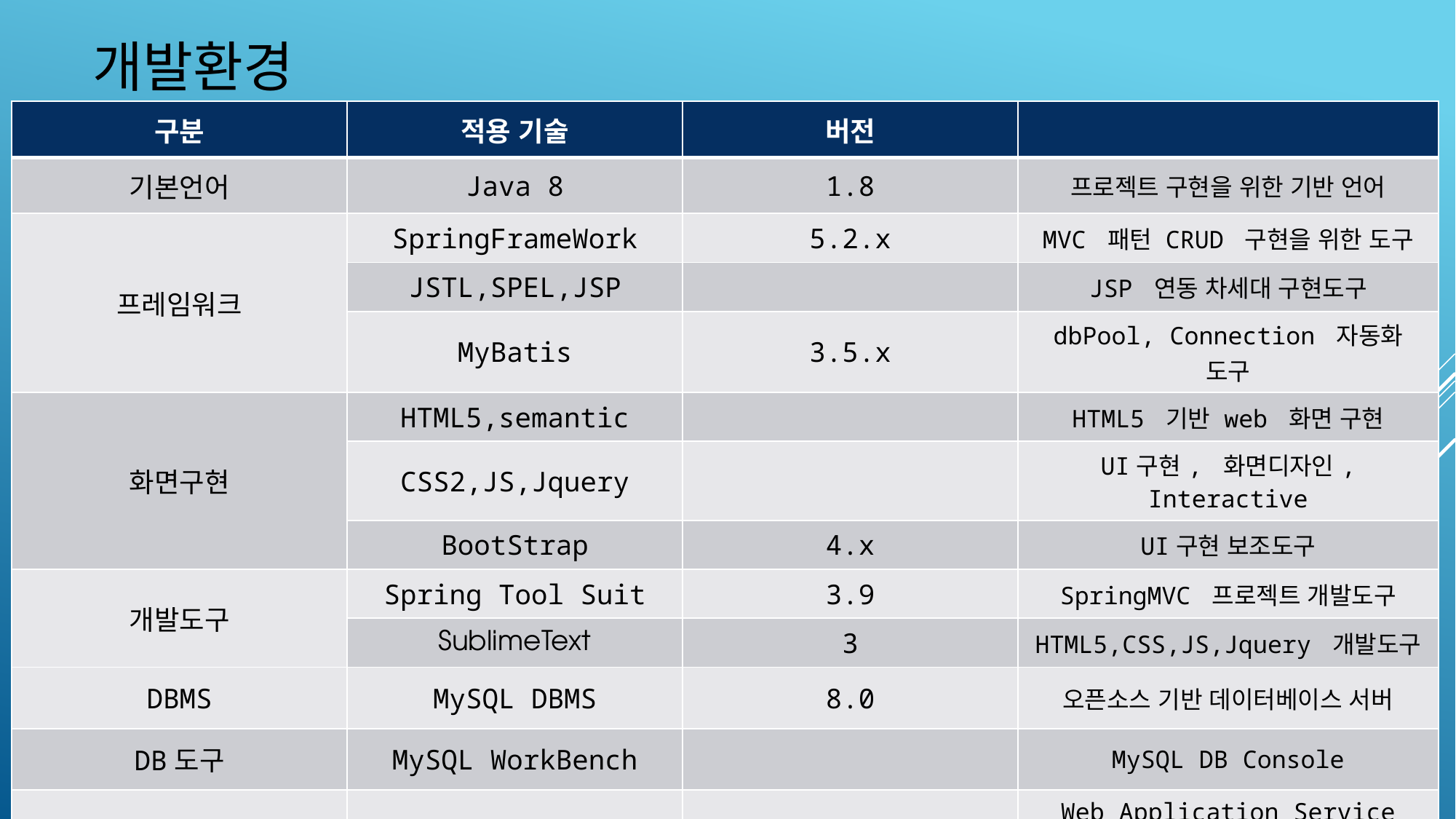

# 개발환경
| 구분 | 적용 기술 | 버전 |  |
| --- | --- | --- | --- |
| 기본언어 | Java 8 | 1.8 | 프로젝트 구현을 위한 기반 언어 |
| 프레임워크 | SpringFrameWork | 5.2.x | MVC 패턴 CRUD 구현을 위한 도구 |
|  | JSTL,SPEL,JSP |  | JSP 연동 차세대 구현도구 |
|  | MyBatis | 3.5.x | dbPool, Connection 자동화 도구 |
| 화면구현 | HTML5,semantic |  | HTML5 기반 web 화면 구현 |
|  | CSS2,JS,Jquery |  | UI구현, 화면디자인, Interactive |
|  | BootStrap | 4.x | UI구현 보조도구 |
| 개발도구 | Spring Tool Suit | 3.9 | SpringMVC 프로젝트 개발도구 |
|  | SublimeText | 3 | HTML5,CSS,JS,Jquery 개발도구 |
| DBMS | MySQL DBMS | 8.0 | 오픈소스 기반 데이터베이스 서버 |
| DB도구 | MySQL WorkBench |  | MySQL DB Console |
| Server | Tomcat Server | 9.0 | Web Application Service 도구 |